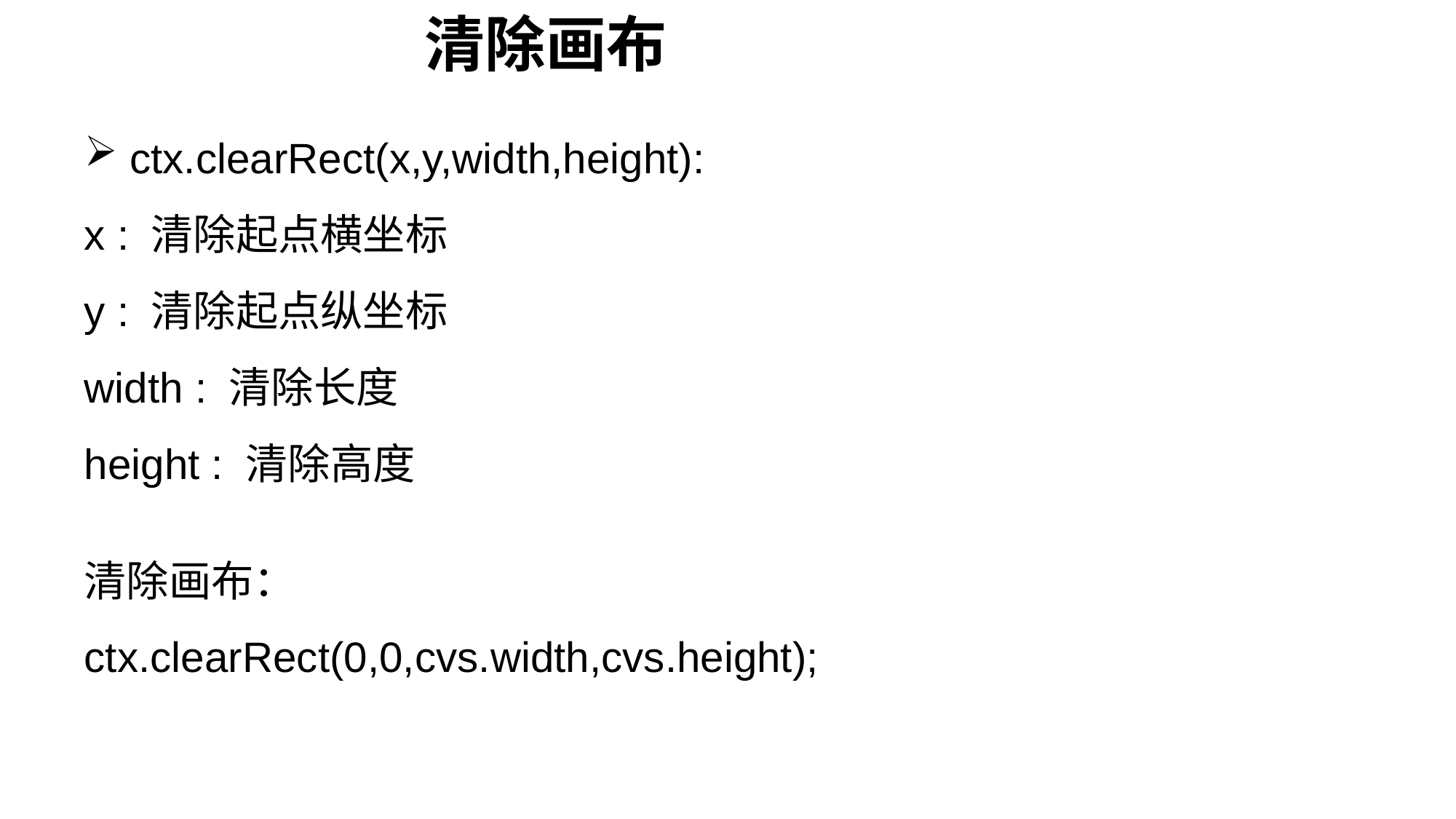

清除画布
 ctx.clearRect(x,y,width,height):
x : 清除起点横坐标
y : 清除起点纵坐标
width : 清除长度
height : 清除高度

清除画布：
ctx.clearRect(0,0,cvs.width,cvs.height);